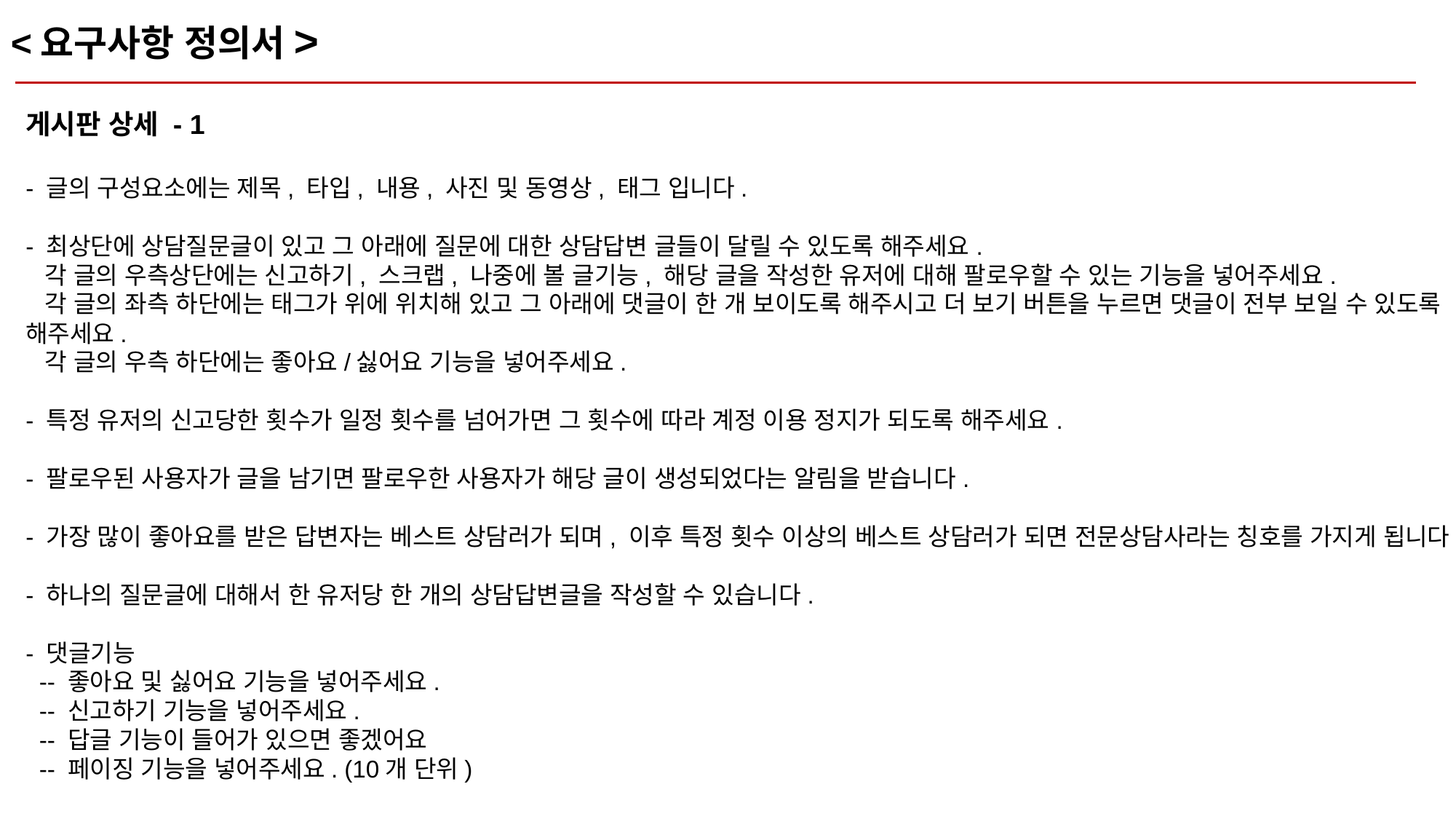

<요구사항 정의서>
게시판 상세 - 1

- 글의 구성요소에는 제목, 타입, 내용, 사진 및 동영상, 태그 입니다.

- 최상단에 상담질문글이 있고 그 아래에 질문에 대한 상담답변 글들이 달릴 수 있도록 해주세요.
  각 글의 우측상단에는 신고하기, 스크랩, 나중에 볼 글기능, 해당 글을 작성한 유저에 대해 팔로우할 수 있는 기능을 넣어주세요.
  각 글의 좌측 하단에는 태그가 위에 위치해 있고 그 아래에 댓글이 한 개 보이도록 해주시고 더 보기 버튼을 누르면 댓글이 전부 보일 수 있도록 해주세요.
  각 글의 우측 하단에는 좋아요/싫어요 기능을 넣어주세요.

- 특정 유저의 신고당한 횟수가 일정 횟수를 넘어가면 그 횟수에 따라 계정 이용 정지가 되도록 해주세요.

- 팔로우된 사용자가 글을 남기면 팔로우한 사용자가 해당 글이 생성되었다는 알림을 받습니다.

- 가장 많이 좋아요를 받은 답변자는 베스트 상담러가 되며, 이후 특정 횟수 이상의 베스트 상담러가 되면 전문상담사라는 칭호를 가지게 됩니다.

- 하나의 질문글에 대해서 한 유저당 한 개의 상담답변글을 작성할 수 있습니다.

- 댓글기능
  -- 좋아요 및 싫어요 기능을 넣어주세요.
  -- 신고하기 기능을 넣어주세요.
  -- 답글 기능이 들어가 있으면 좋겠어요
  -- 페이징 기능을 넣어주세요. (10개 단위)